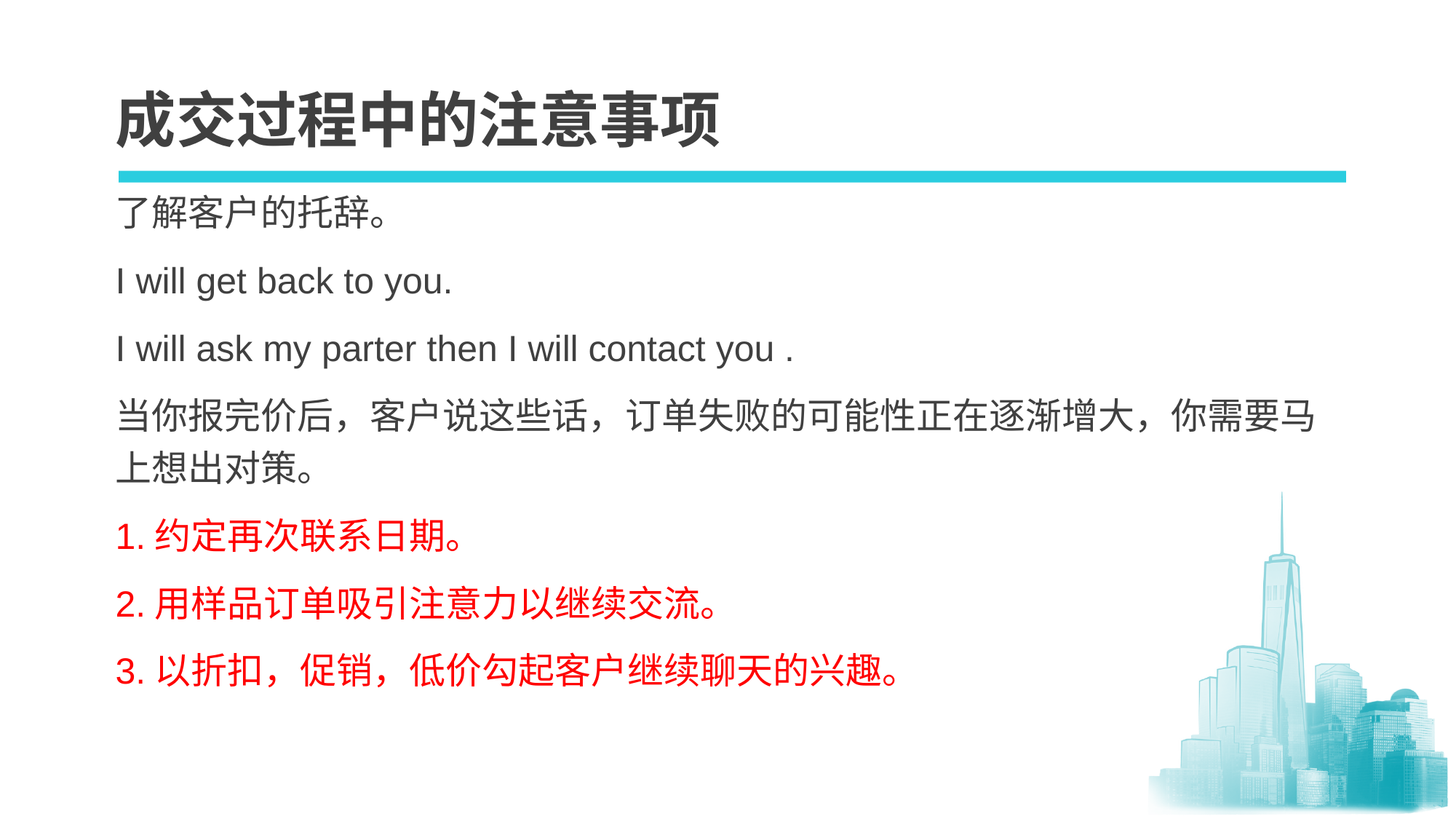

# 成交过程中的注意事项
了解客户的托辞。
I will get back to you.
I will ask my parter then I will contact you .
当你报完价后，客户说这些话，订单失败的可能性正在逐渐增大，你需要马上想出对策。
1.约定再次联系日期。
2.用样品订单吸引注意力以继续交流。
3.以折扣，促销，低价勾起客户继续聊天的兴趣。